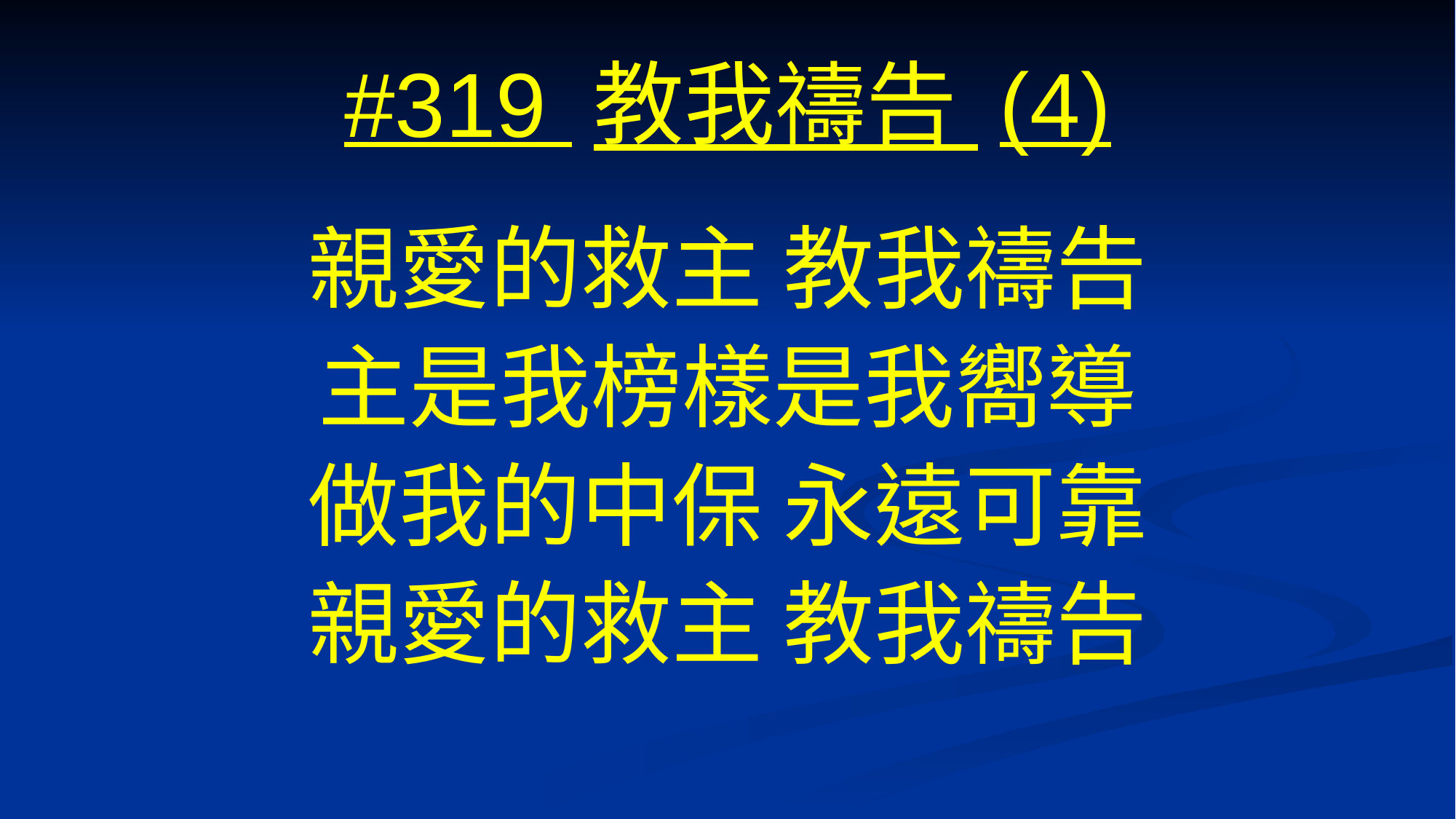

# #319 教我禱告 (4)
親愛的救主 教我禱告
主是我榜樣是我嚮導
做我的中保 永遠可靠
親愛的救主 教我禱告